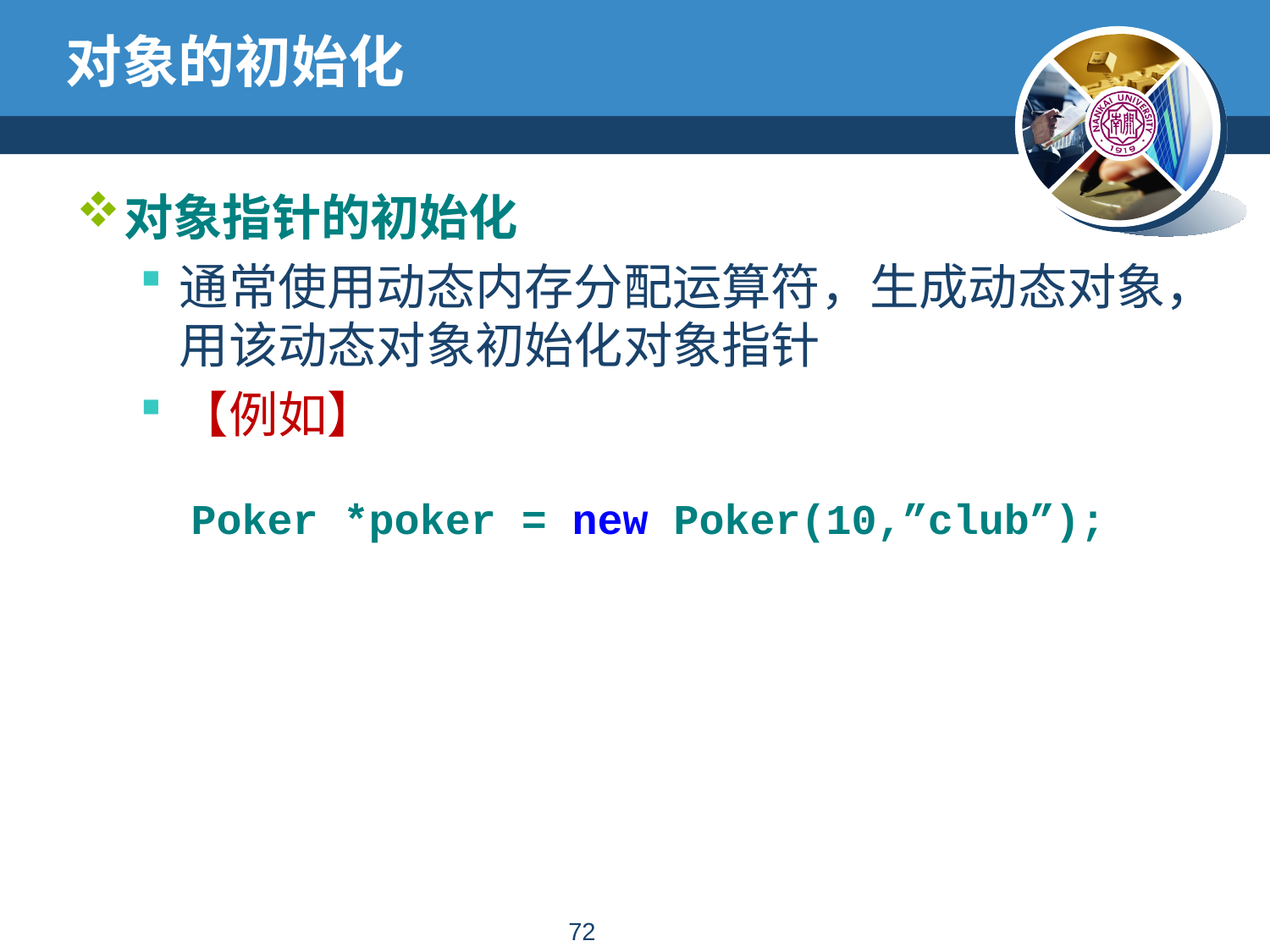

# 对象的初始化
对象指针的初始化
通常使用动态内存分配运算符，生成动态对象，用该动态对象初始化对象指针
【例如】
Poker *poker = new Poker(10,”club”);
72